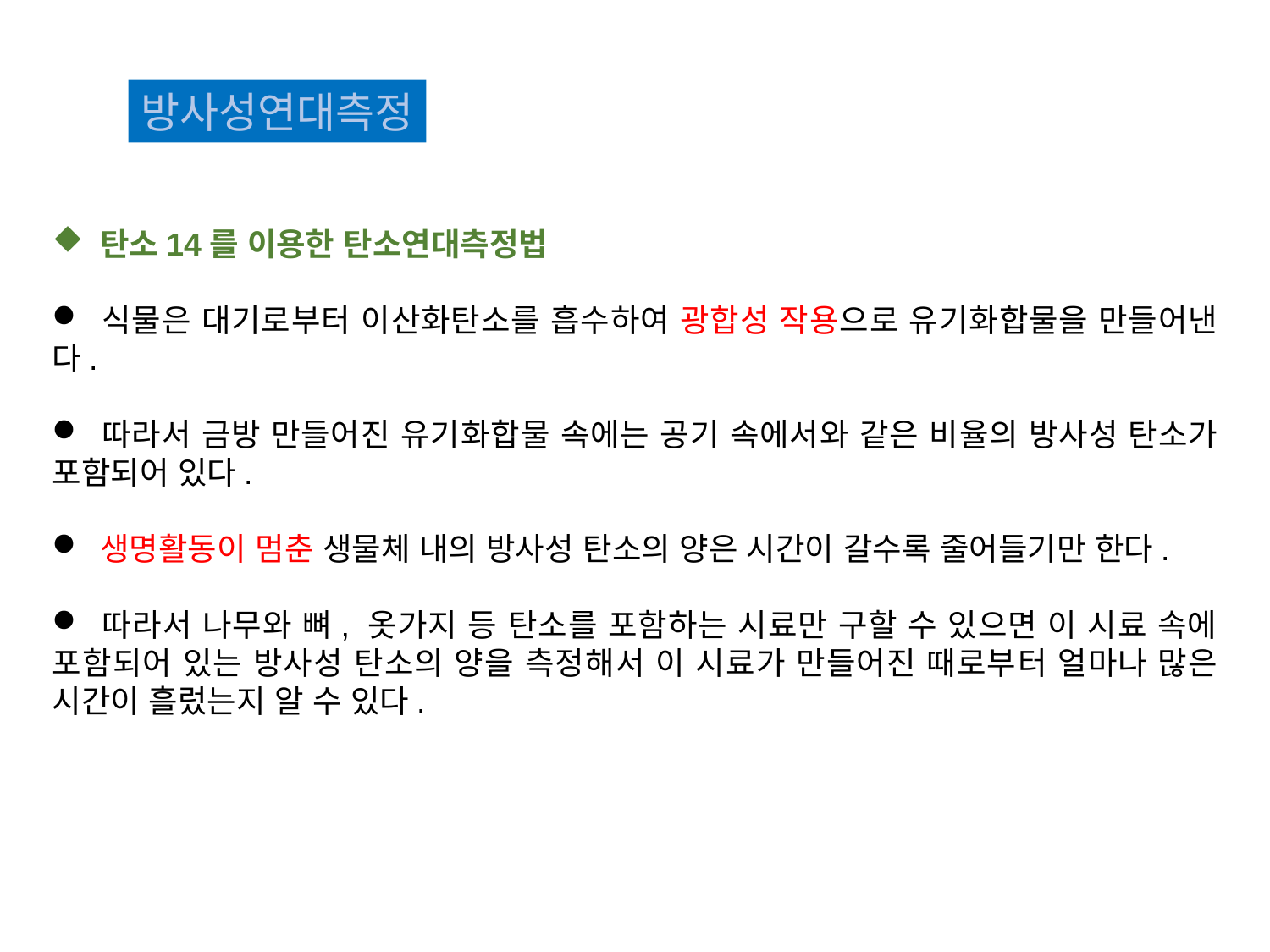

방사성연대측정
 탄소14를 이용한 탄소연대측정법

 식물은 대기로부터 이산화탄소를 흡수하여 광합성 작용으로 유기화합물을 만들어낸다.

 따라서 금방 만들어진 유기화합물 속에는 공기 속에서와 같은 비율의 방사성 탄소가 포함되어 있다.

 생명활동이 멈춘 생물체 내의 방사성 탄소의 양은 시간이 갈수록 줄어들기만 한다.

 따라서 나무와 뼈, 옷가지 등 탄소를 포함하는 시료만 구할 수 있으면 이 시료 속에 포함되어 있는 방사성 탄소의 양을 측정해서 이 시료가 만들어진 때로부터 얼마나 많은 시간이 흘렀는지 알 수 있다.